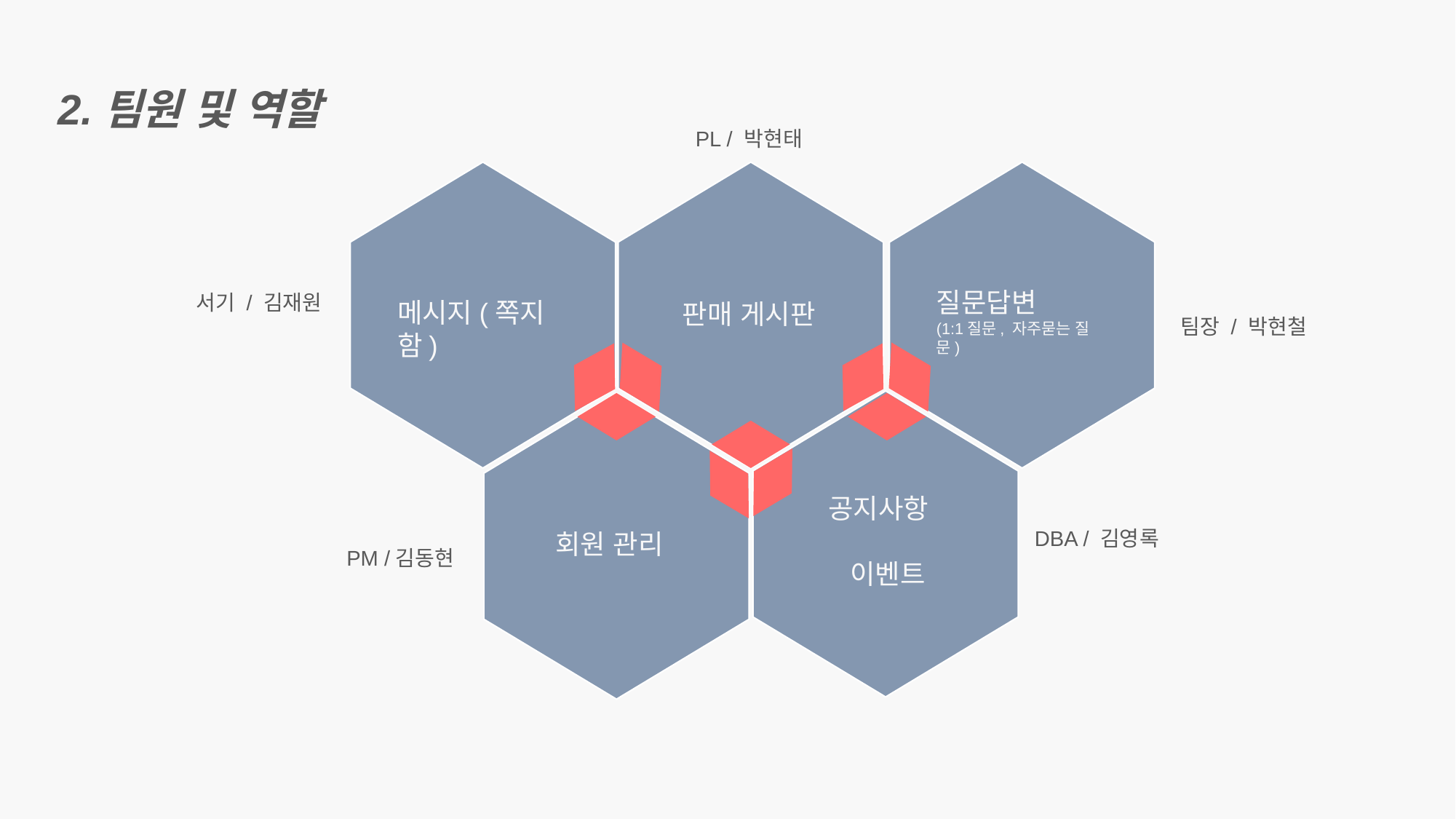

2.팀원 및 역할
PL / 박현태

서기 / 김재원
질문답변
(1:1질문, 자주묻는 질문)
메시지(쪽지함)
판매 게시판
팀장 / 박현철

공지사항

  이벤트
DBA / 김영록
회원 관리
PM /김동현